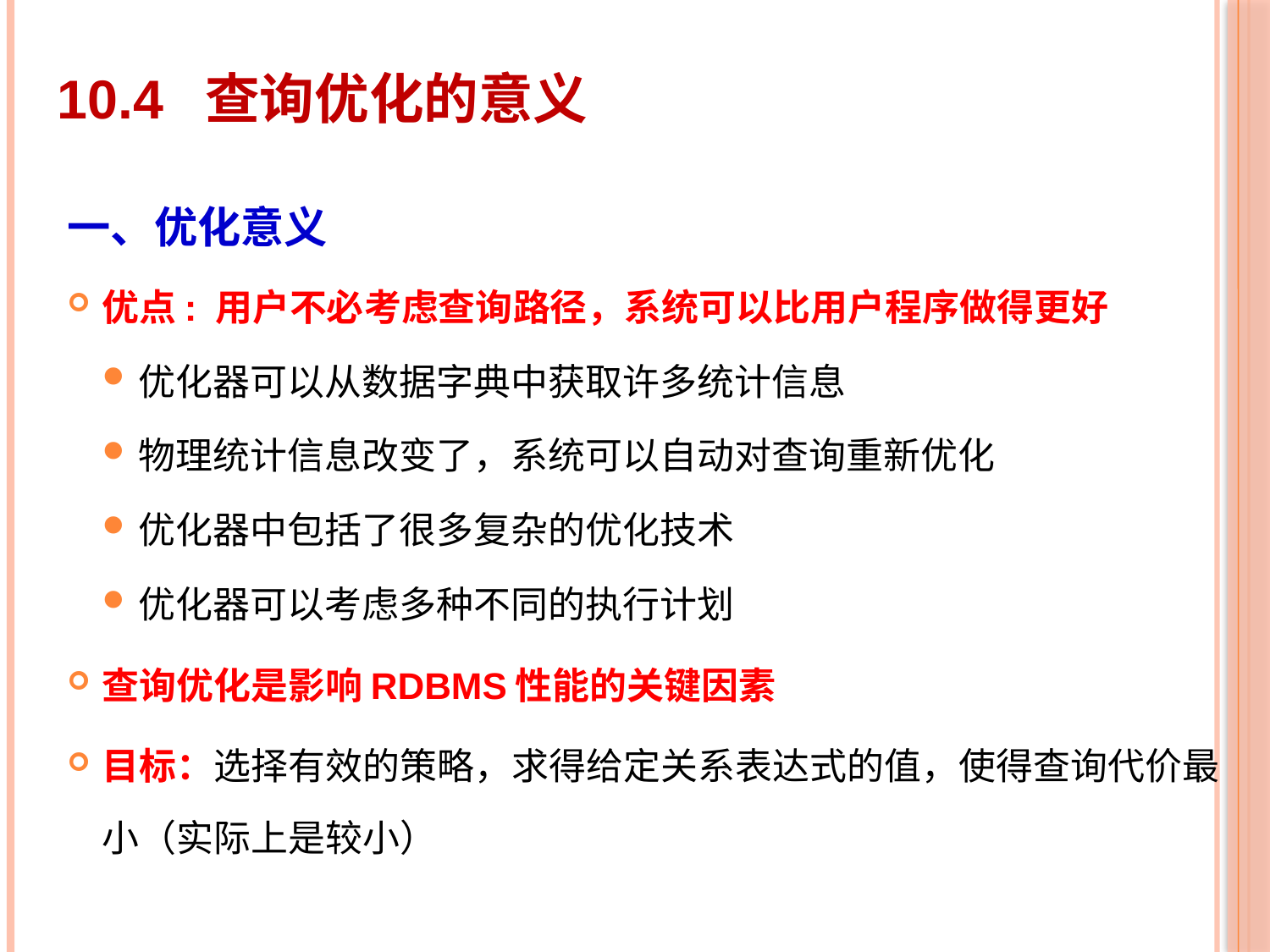

# 10.4  查询优化的意义
一、优化意义
优点: 用户不必考虑查询路径，系统可以比用户程序做得更好
优化器可以从数据字典中获取许多统计信息
物理统计信息改变了，系统可以自动对查询重新优化
优化器中包括了很多复杂的优化技术
优化器可以考虑多种不同的执行计划
查询优化是影响RDBMS性能的关键因素
目标：选择有效的策略，求得给定关系表达式的值，使得查询代价最小（实际上是较小）